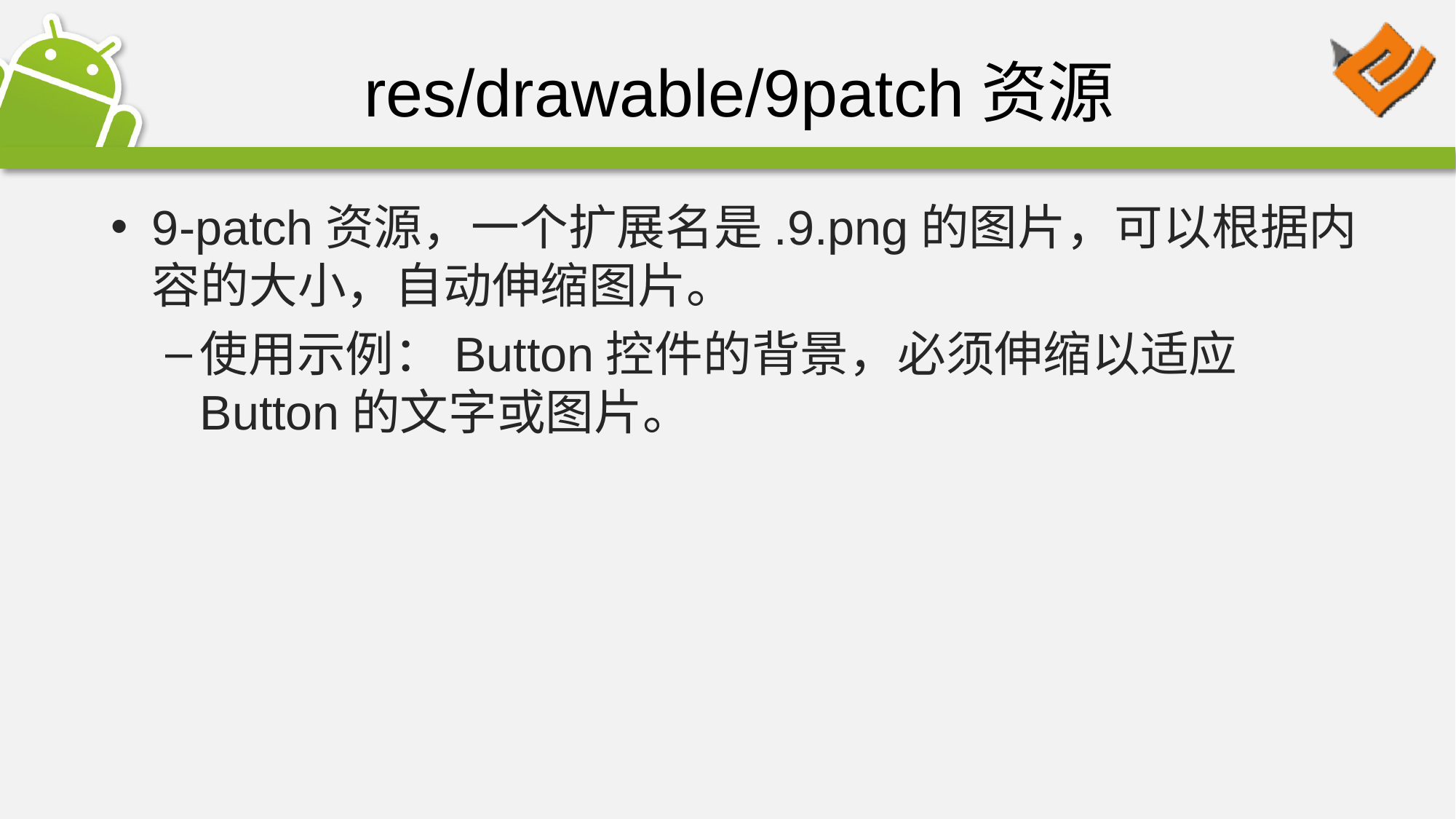

# res/drawable/9patch资源
9-patch资源，一个扩展名是.9.png的图片，可以根据内容的大小，自动伸缩图片。
使用示例：Button控件的背景，必须伸缩以适应Button的文字或图片。